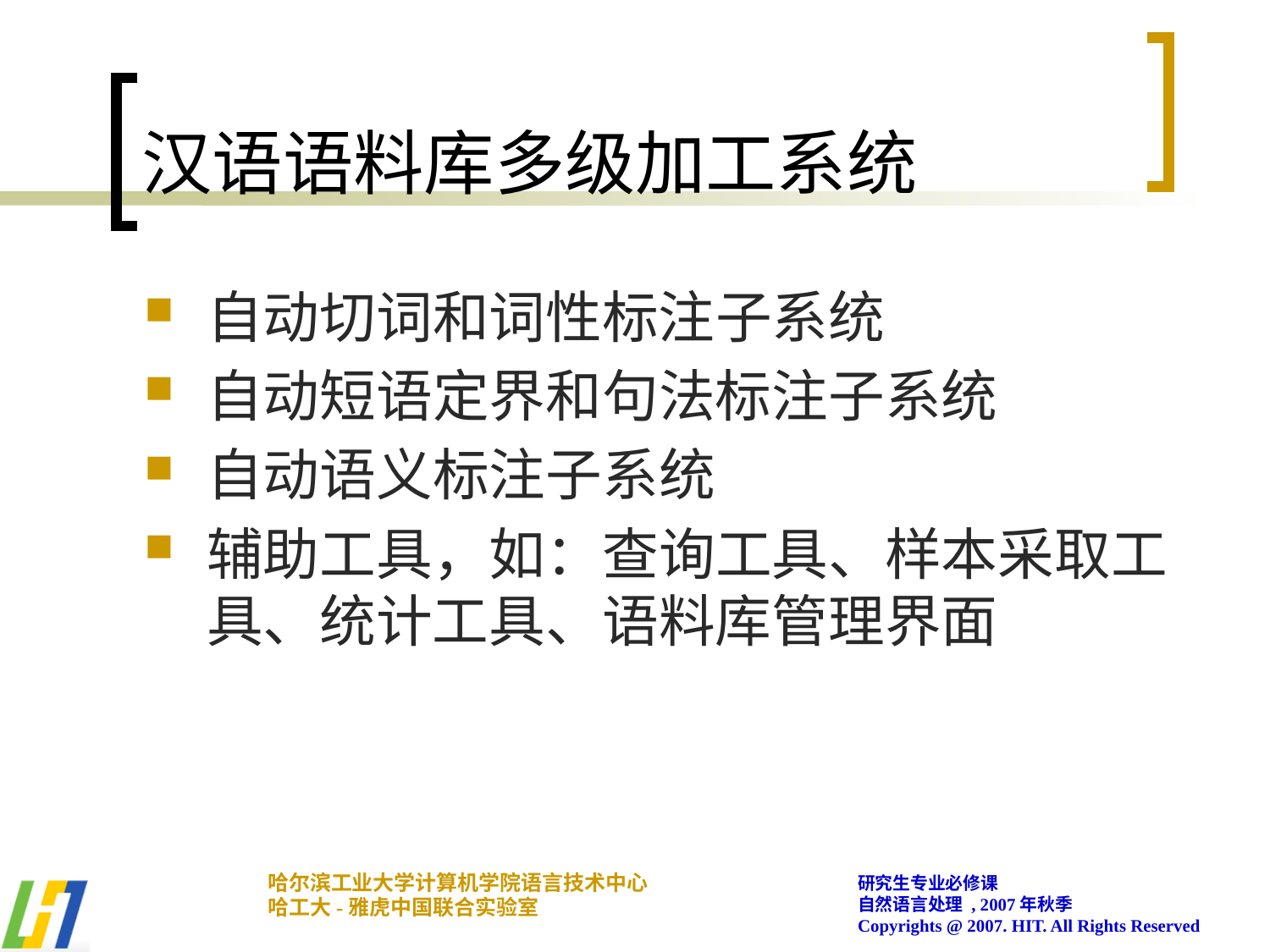

# 汉语语料库多级加工系统
自动切词和词性标注子系统
自动短语定界和句法标注子系统
自动语义标注子系统
辅助工具，如：查询工具、样本采取工具、统计工具、语料库管理界面
哈尔滨工业大学计算机学院语言技术中心
哈工大-雅虎中国联合实验室
研究生专业必修课
自然语言处理 , 2007年秋季
Copyrights @ 2007. HIT. All Rights Reserved